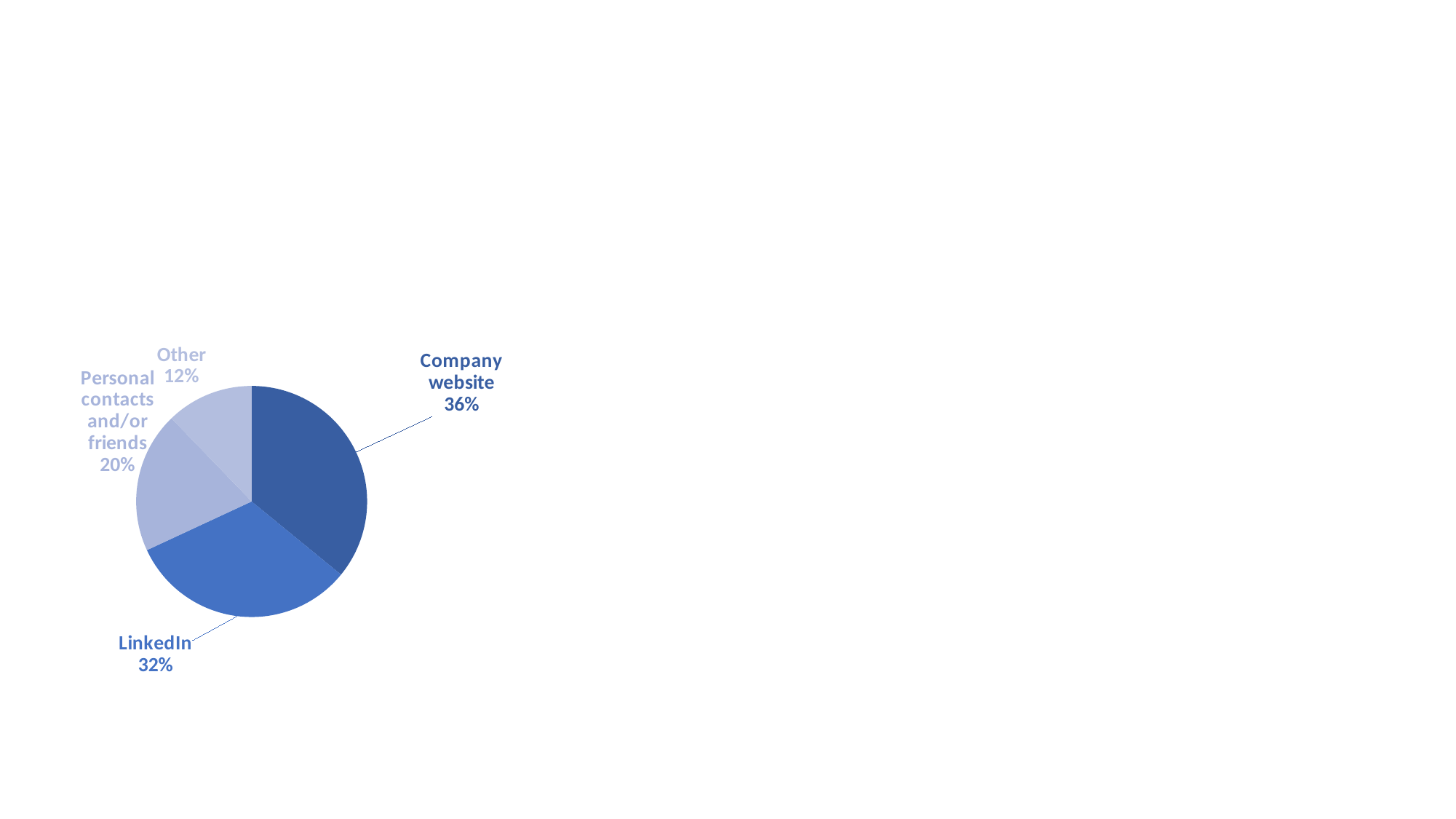

#

### Chart

| Category | 销售额 |
|---|---|
| Company website | 144.0 |
| LinkedIn | 129.0 |
| Personal contacts and/or friends | 79.0 |
| Other | 49.0 |